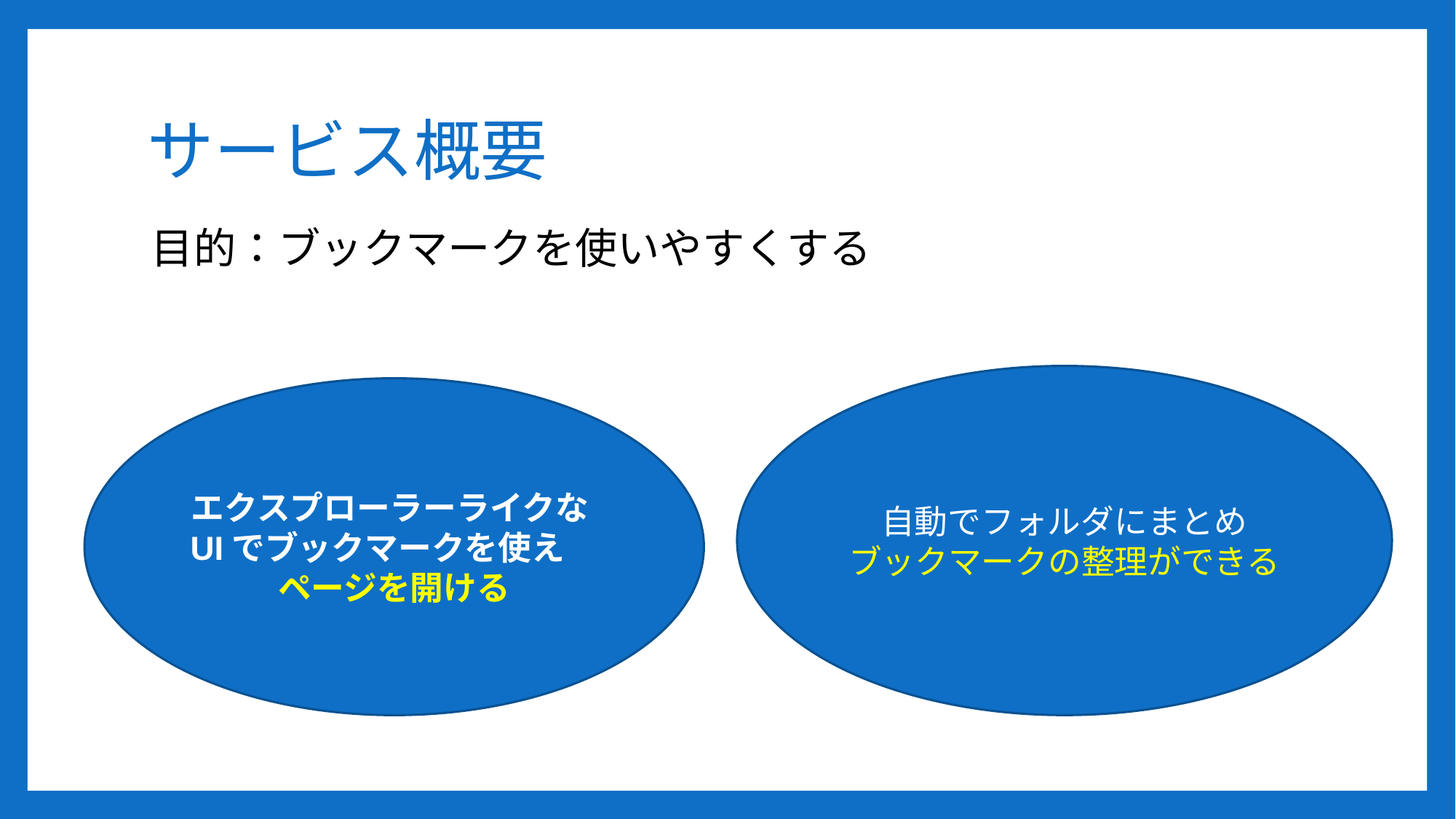

# サービス概要
目的：ブックマークを使いやすくする
自動でフォルダにまとめ
ブックマークの整理ができる
エクスプローラーライクなUIでブックマークを使え　ページを開ける